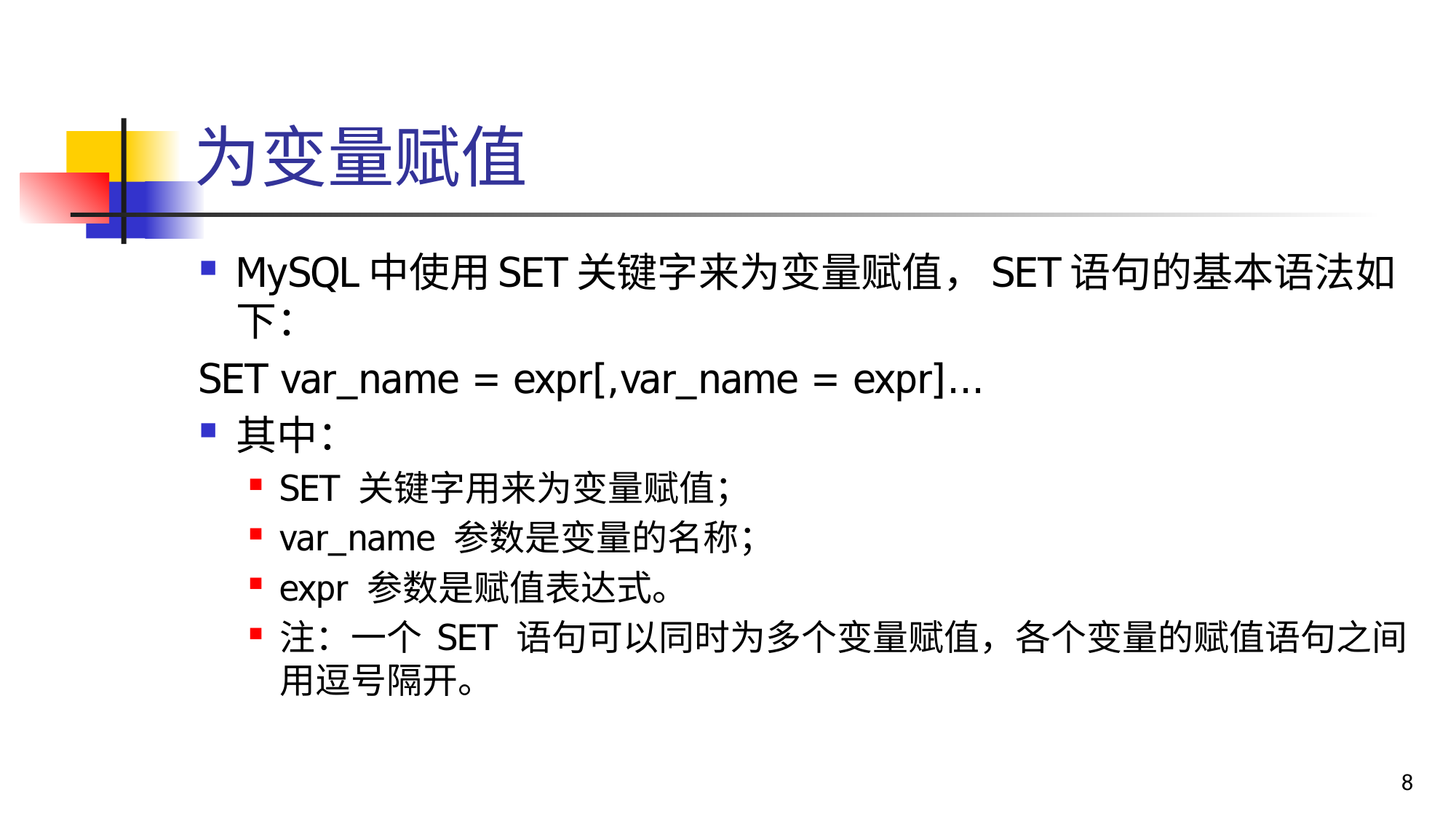

# 为变量赋值
MySQL中使用SET关键字来为变量赋值，SET语句的基本语法如下：
SET var_name = expr[,var_name = expr]...
其中：
SET 关键字用来为变量赋值；
var_name 参数是变量的名称；
expr 参数是赋值表达式。
注：一个 SET 语句可以同时为多个变量赋值，各个变量的赋值语句之间用逗号隔开。

8